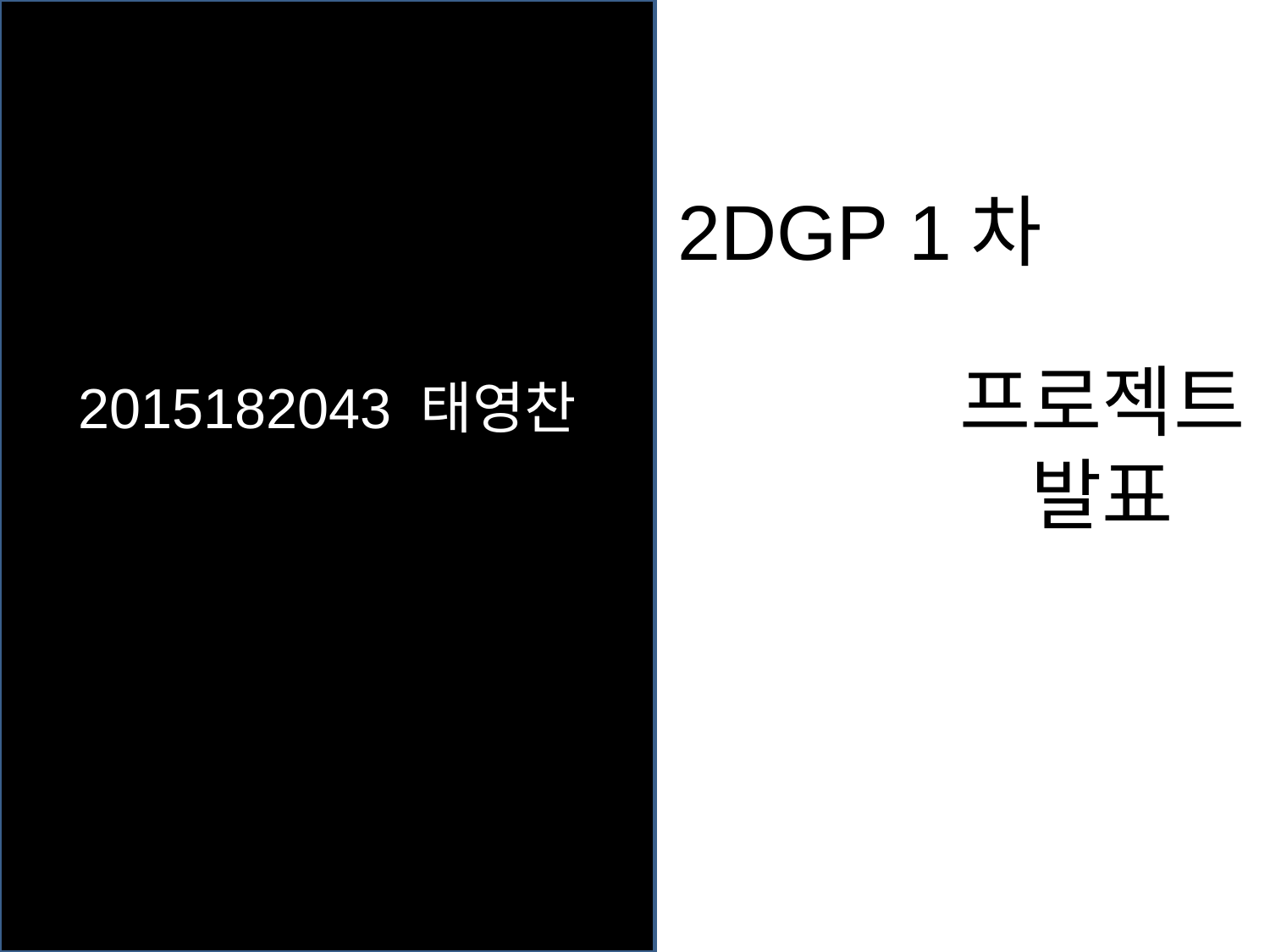

# 프로젝트 발표
2DGP 1차
2015182043 태영찬